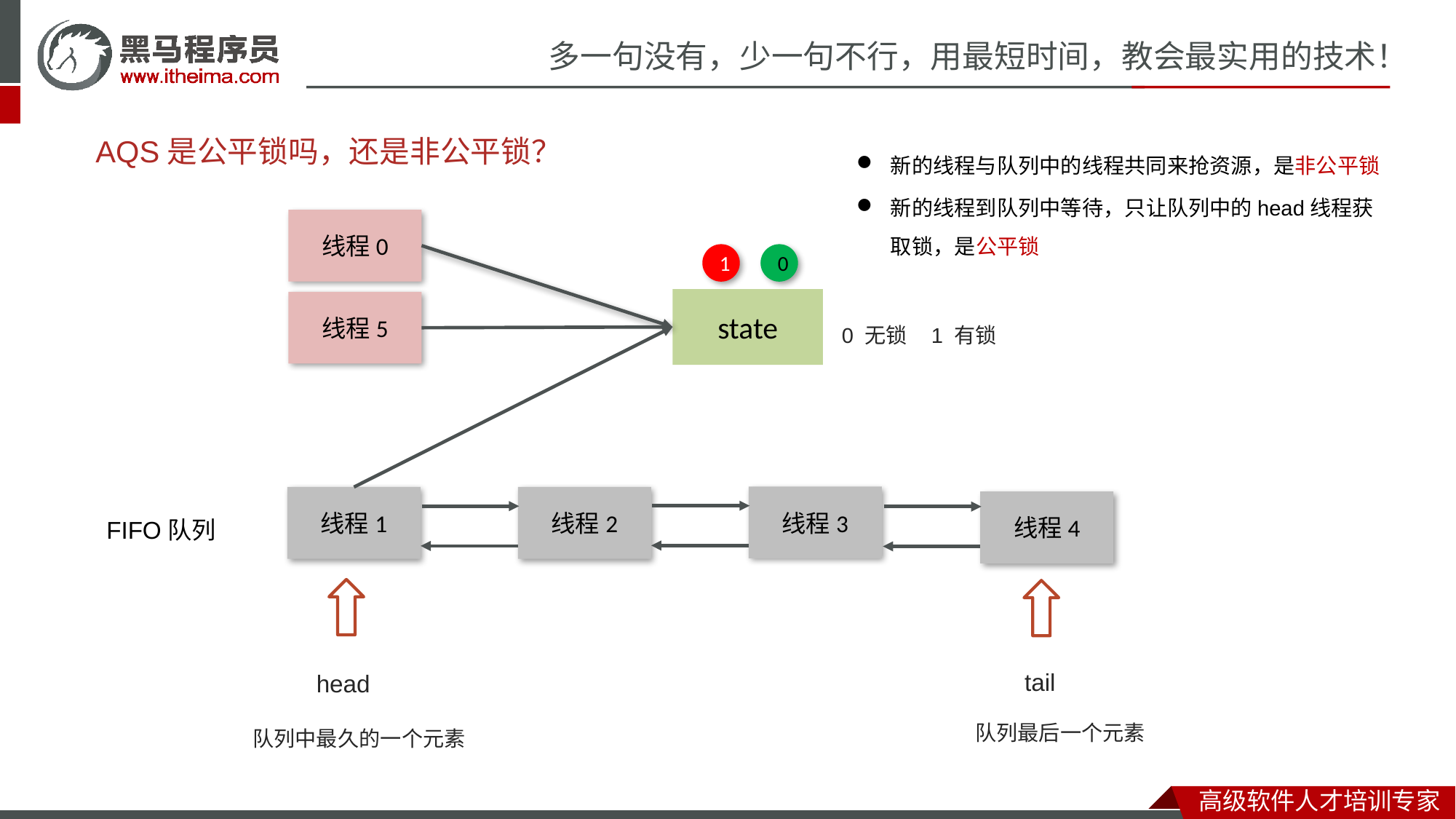

# AQS是公平锁吗，还是非公平锁？
新的线程与队列中的线程共同来抢资源，是非公平锁
新的线程到队列中等待，只让队列中的head线程获取锁，是公平锁
线程0
1
0
state
0 无锁    1 有锁
线程5
线程3
线程1
线程2
线程4
FIFO队列

head
队列中最久的一个元素

tail
队列最后一个元素